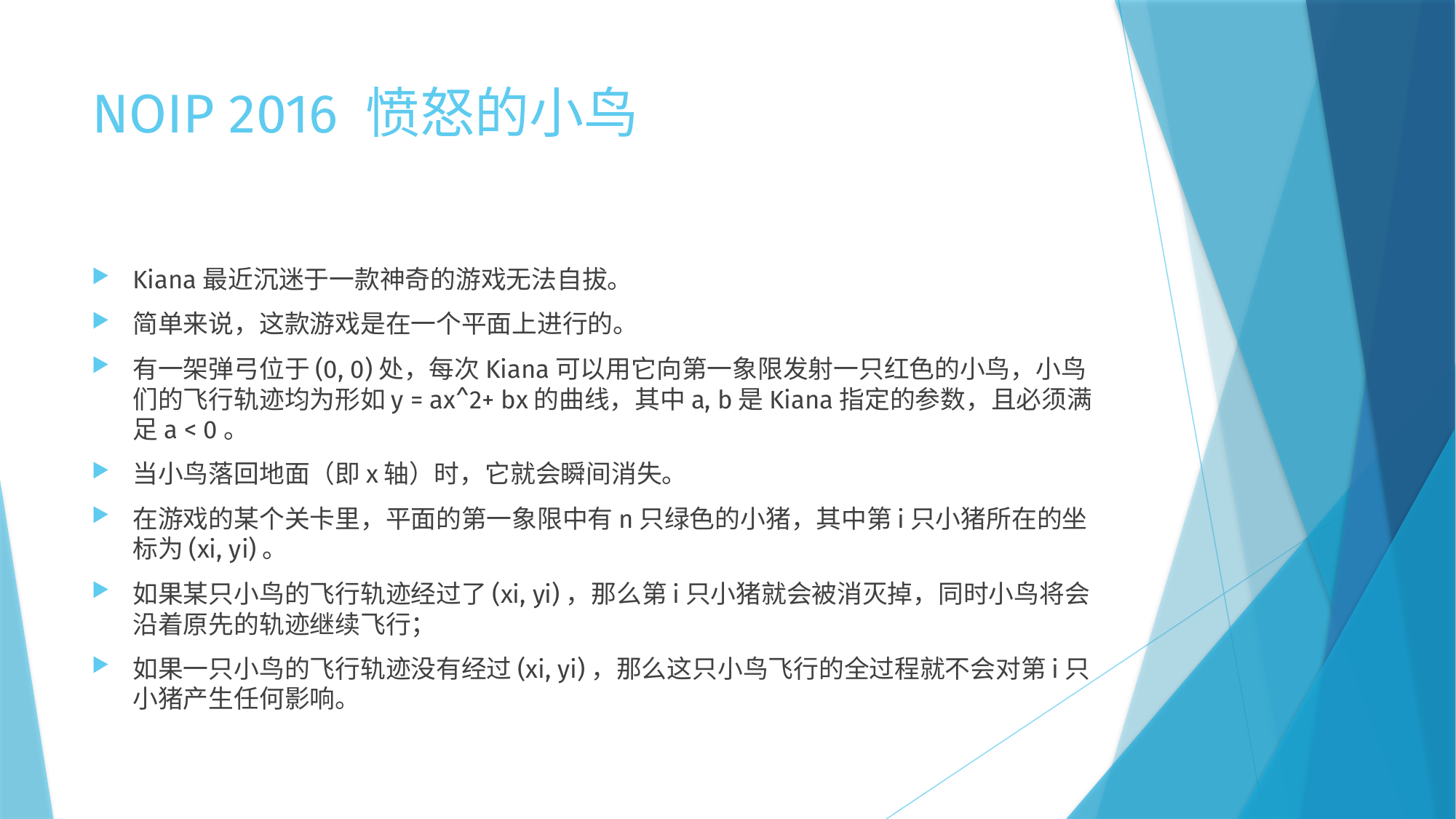

# NOIP 2016 愤怒的小鸟
Kiana最近沉迷于一款神奇的游戏无法自拔。
简单来说，这款游戏是在一个平面上进行的。
有一架弹弓位于(0, 0)处，每次Kiana可以用它向第一象限发射一只红色的小鸟，小鸟们的飞行轨迹均为形如y = ax^2+ bx的曲线，其中a, b是Kiana指定的参数，且必须满足a < 0。
当小鸟落回地面（即x轴）时，它就会瞬间消失。
在游戏的某个关卡里，平面的第一象限中有n只绿色的小猪，其中第i只小猪所在的坐标为(xi, yi)。
如果某只小鸟的飞行轨迹经过了(xi, yi)，那么第i只小猪就会被消灭掉，同时小鸟将会沿着原先的轨迹继续飞行；
如果一只小鸟的飞行轨迹没有经过(xi, yi)，那么这只小鸟飞行的全过程就不会对第i只小猪产生任何影响。